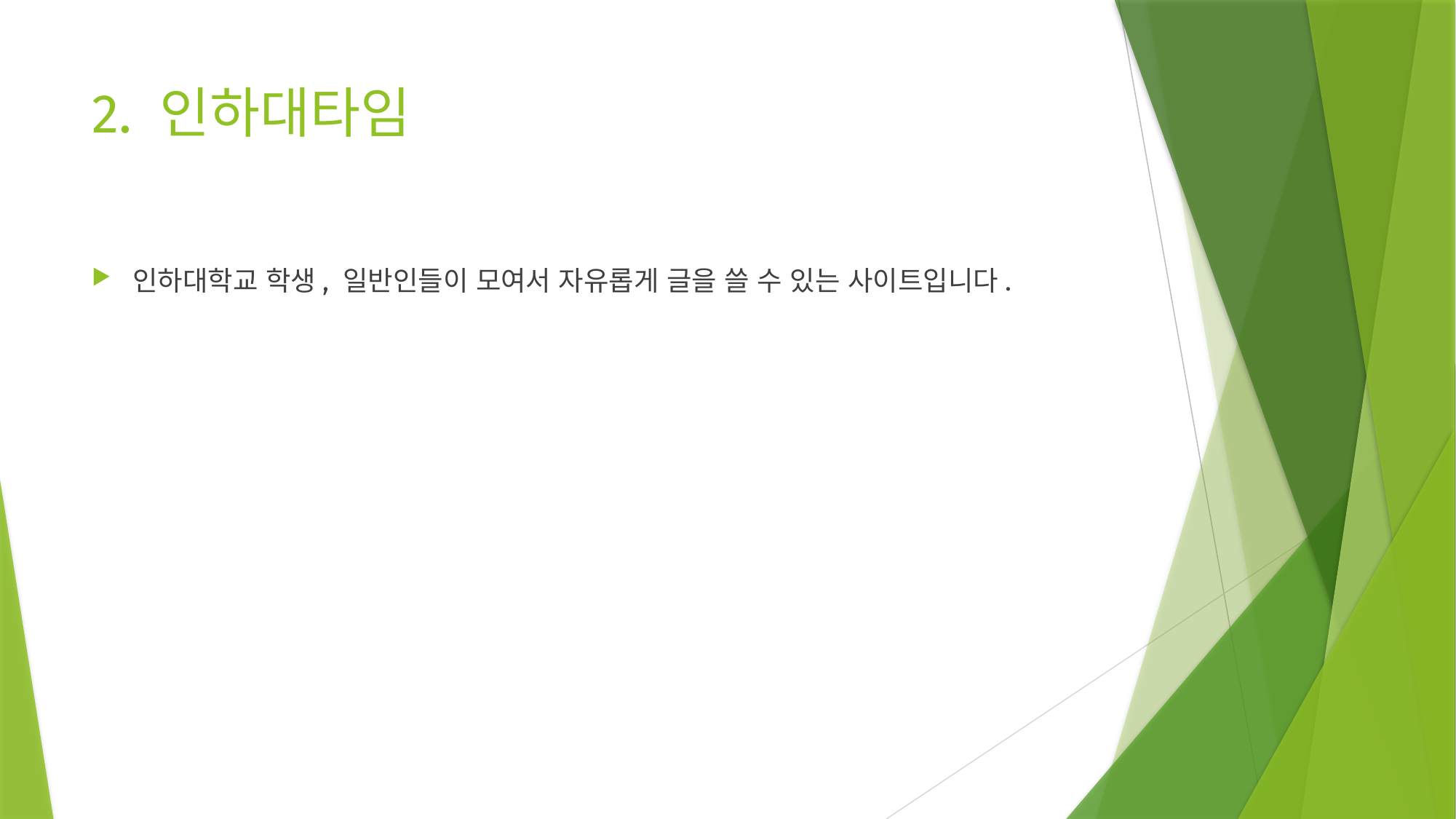

# 2. 인하대타임
인하대학교 학생, 일반인들이 모여서 자유롭게 글을 쓸 수 있는 사이트입니다.